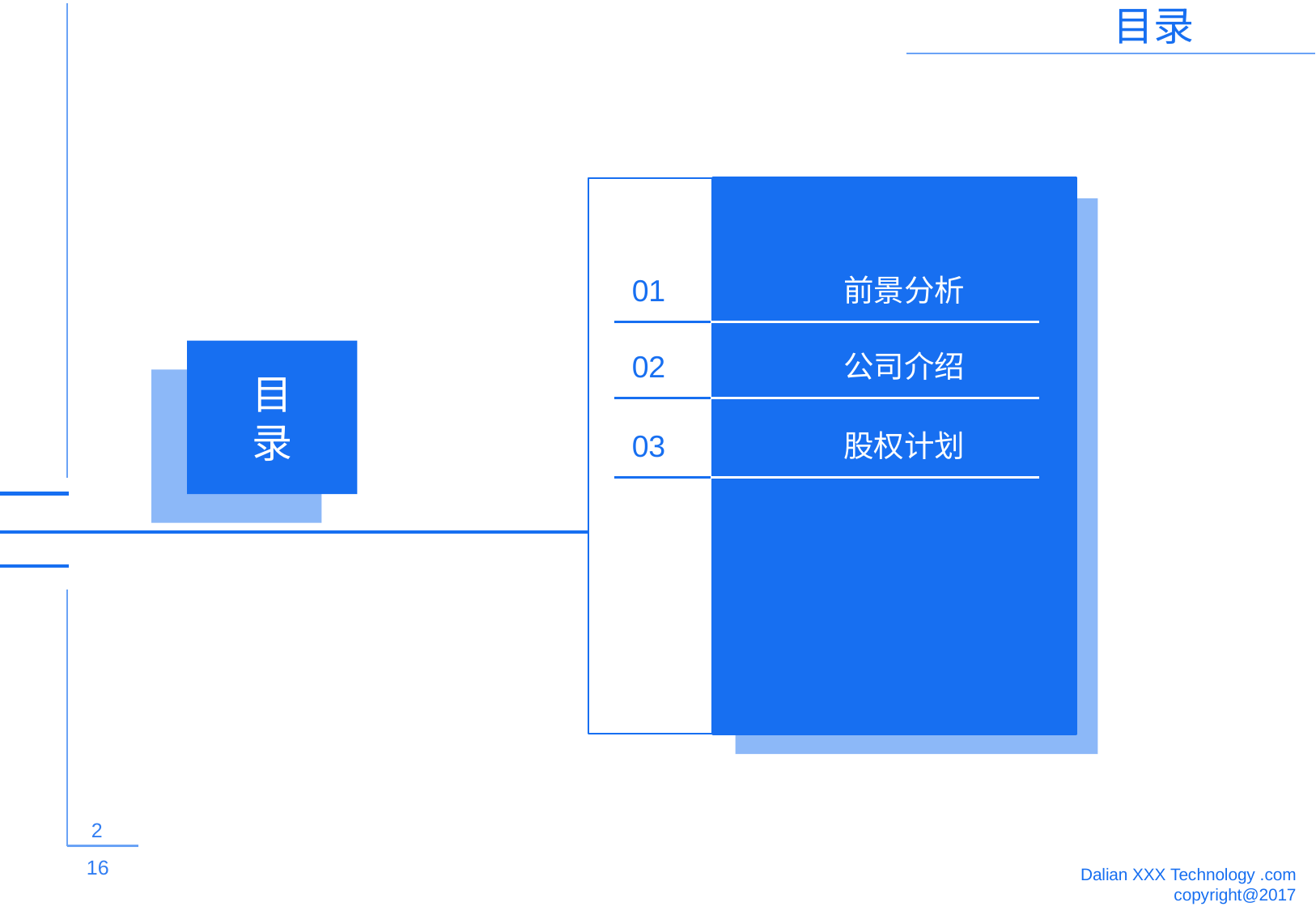

目录
2
 16

01
前景分析
目
录

02
公司介绍
03
股权计划
Dalian XXX Technology .com
copyright@2017